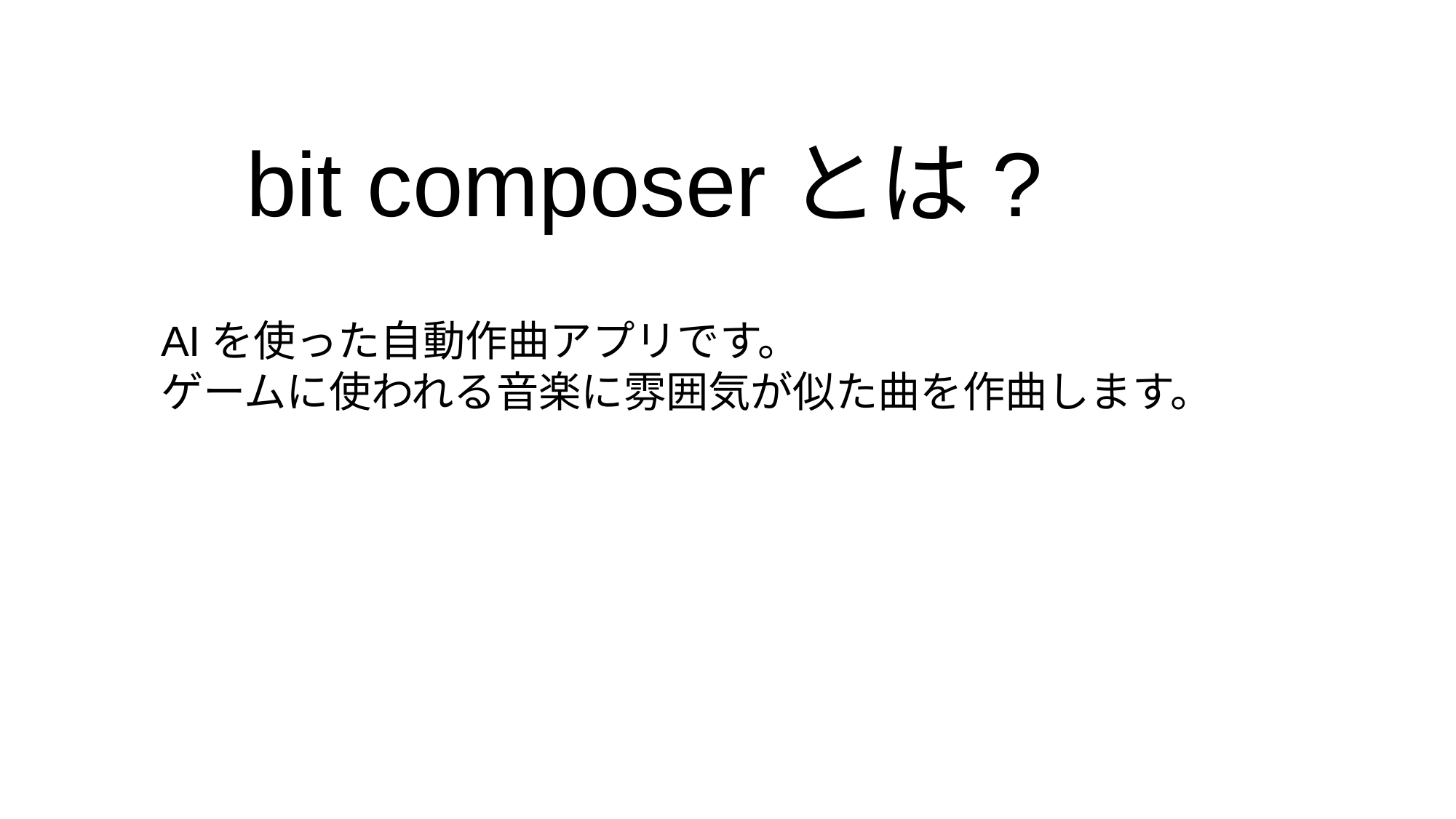

bit composerとは?
AIを使った自動作曲アプリです。
ゲームに使われる音楽に雰囲気が似た曲を作曲します。